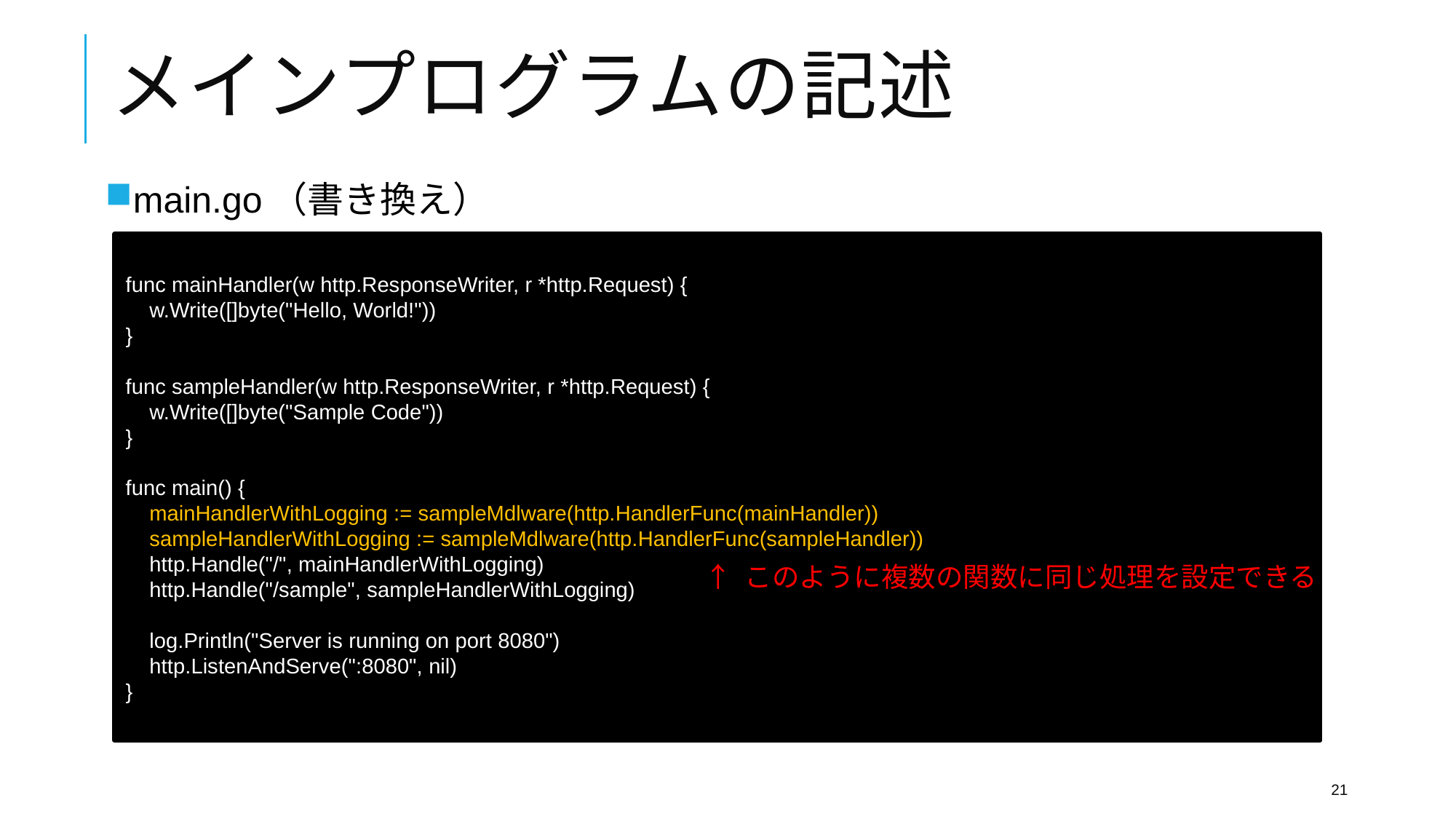

# メインプログラムの記述
main.go（書き換え）

func mainHandler(w http.ResponseWriter, r *http.Request) {
    w.Write([]byte("Hello, World!"))
}
func sampleHandler(w http.ResponseWriter, r *http.Request) {
    w.Write([]byte("Sample Code"))
}
func main() {
    mainHandlerWithLogging := sampleMdlware(http.HandlerFunc(mainHandler))
    sampleHandlerWithLogging := sampleMdlware(http.HandlerFunc(sampleHandler))
    http.Handle("/", mainHandlerWithLogging)
    http.Handle("/sample", sampleHandlerWithLogging)
    log.Println("Server is running on port 8080")
    http.ListenAndServe(":8080", nil)
}
↑ このように複数の関数に同じ処理を設定できる
21